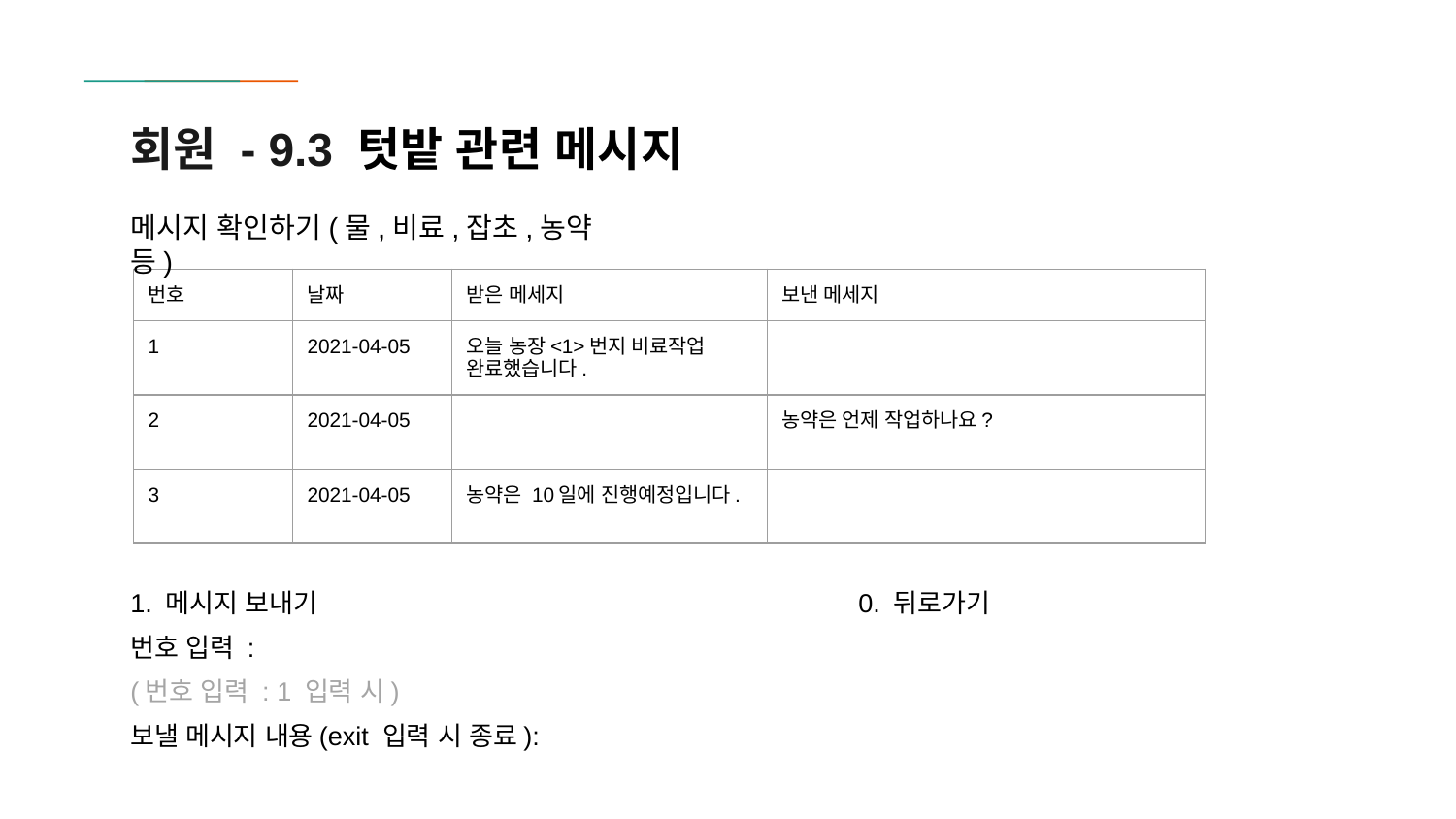

# 회원 - 9.3 텃밭 관련 메시지
메시지 확인하기(물,비료,잡초,농약 등)
| 번호 | 날짜 | 받은 메세지 | 보낸 메세지 |
| --- | --- | --- | --- |
| 1 | 2021-04-05 | 오늘 농장<1>번지 비료작업 완료했습니다. |  |
| 2 | 2021-04-05 |  | 농약은 언제 작업하나요? |
| 3 | 2021-04-05 | 농약은 10일에 진행예정입니다. |  |
1. 메시지 보내기 				0. 뒤로가기
번호 입력 :
(번호 입력 : 1 입력 시)
보낼 메시지 내용(exit 입력 시 종료):